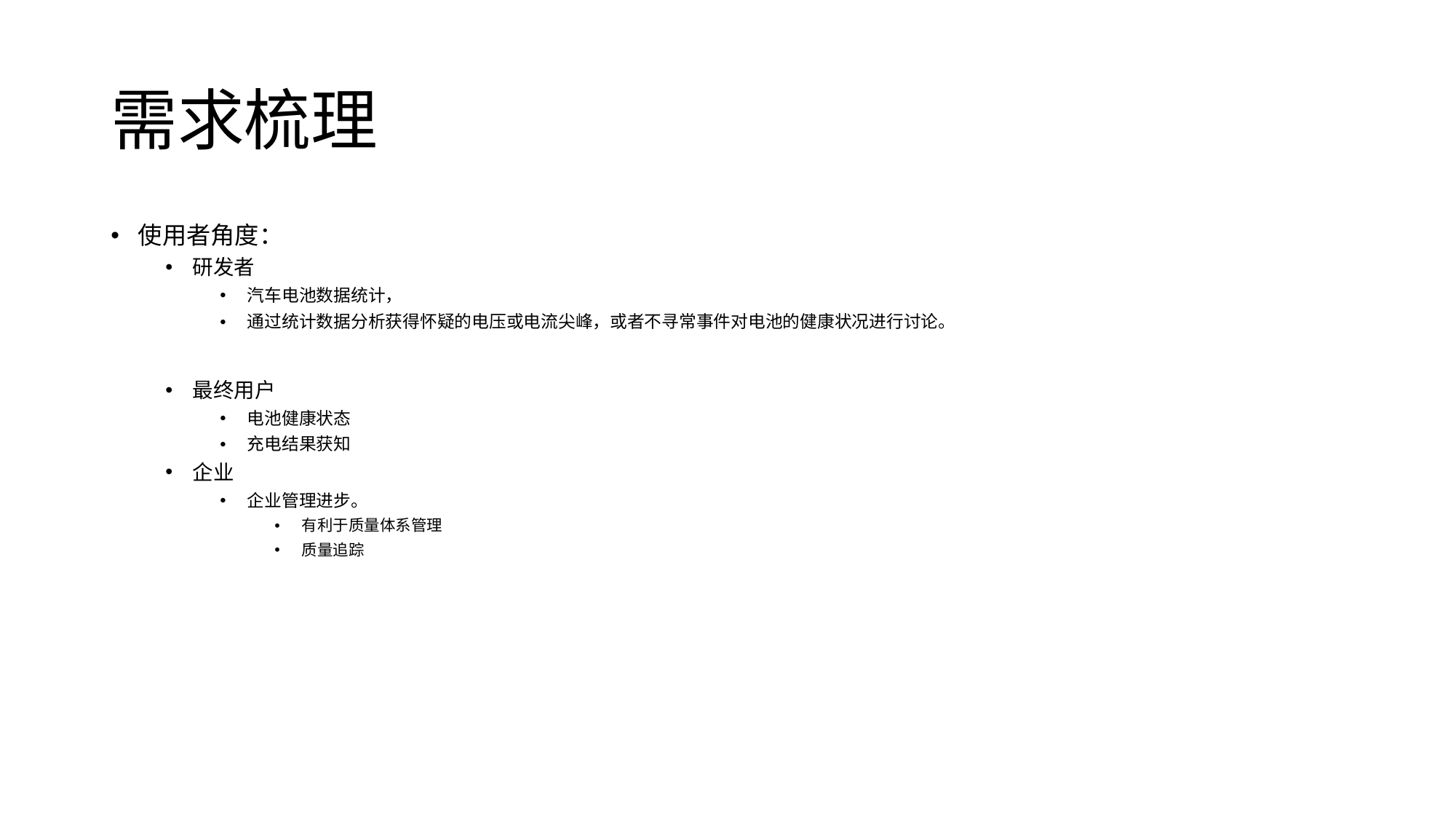

# 需求梳理
使用者角度：
研发者
汽车电池数据统计，
通过统计数据分析获得怀疑的电压或电流尖峰，或者不寻常事件对电池的健康状况进行讨论。

最终用户
电池健康状态
充电结果获知
企业
企业管理进步。
有利于质量体系管理
质量追踪